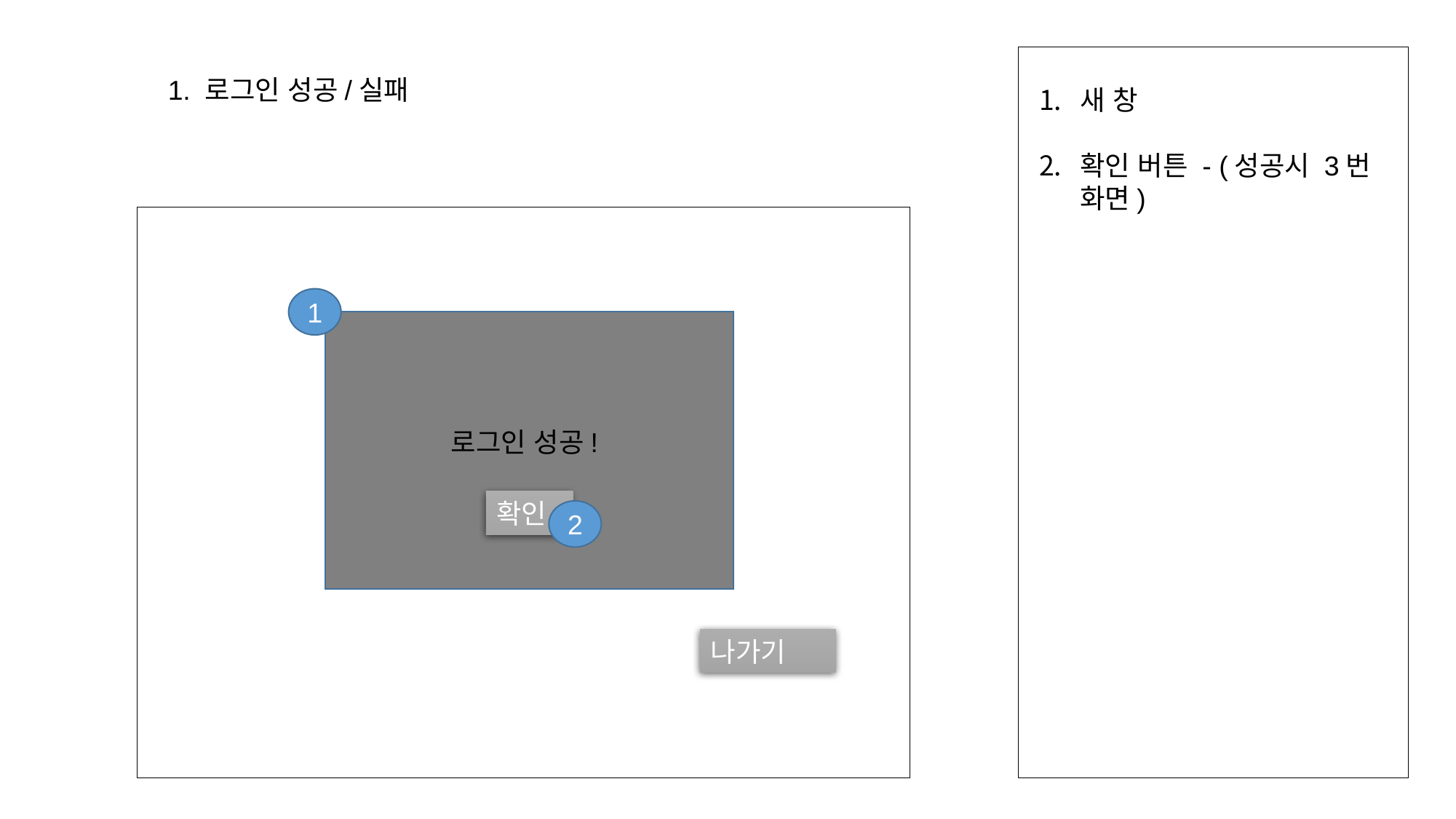

1. 로그인 성공/실패
새 창

확인 버튼 - (성공시 3번 화면)

1

닉네임
비밀번호
로그인 성공!
회원가입
로그인
확인
2
나가기